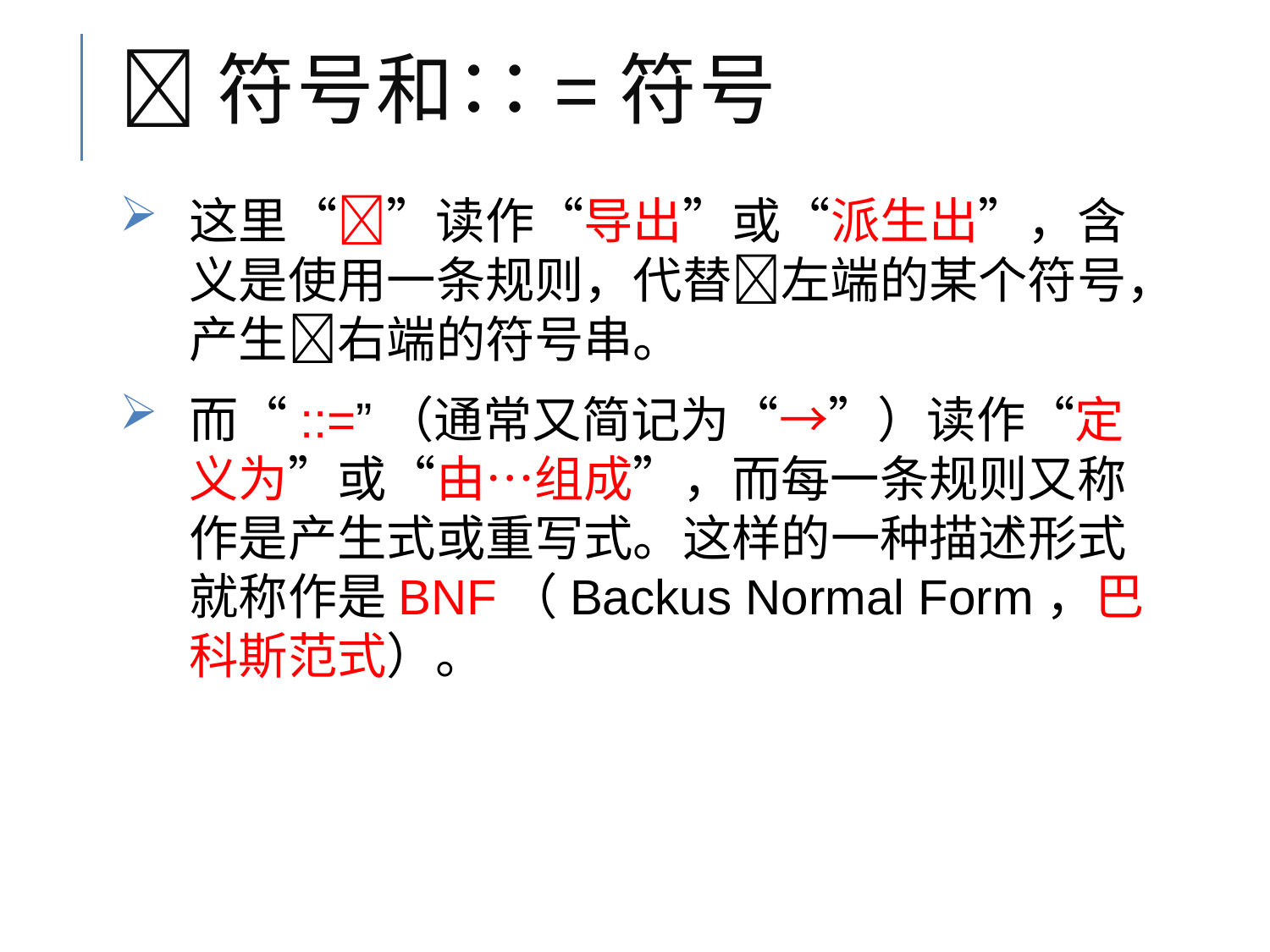

# ⇒符号和∷=符号
这里“⇒”读作“导出”或“派生出”，含义是使用一条规则，代替⇒左端的某个符号，产生⇒右端的符号串。
而“::=”（通常又简记为“→”）读作“定义为”或“由…组成”，而每一条规则又称作是产生式或重写式。这样的一种描述形式就称作是BNF（Backus Normal Form，巴科斯范式）。

9